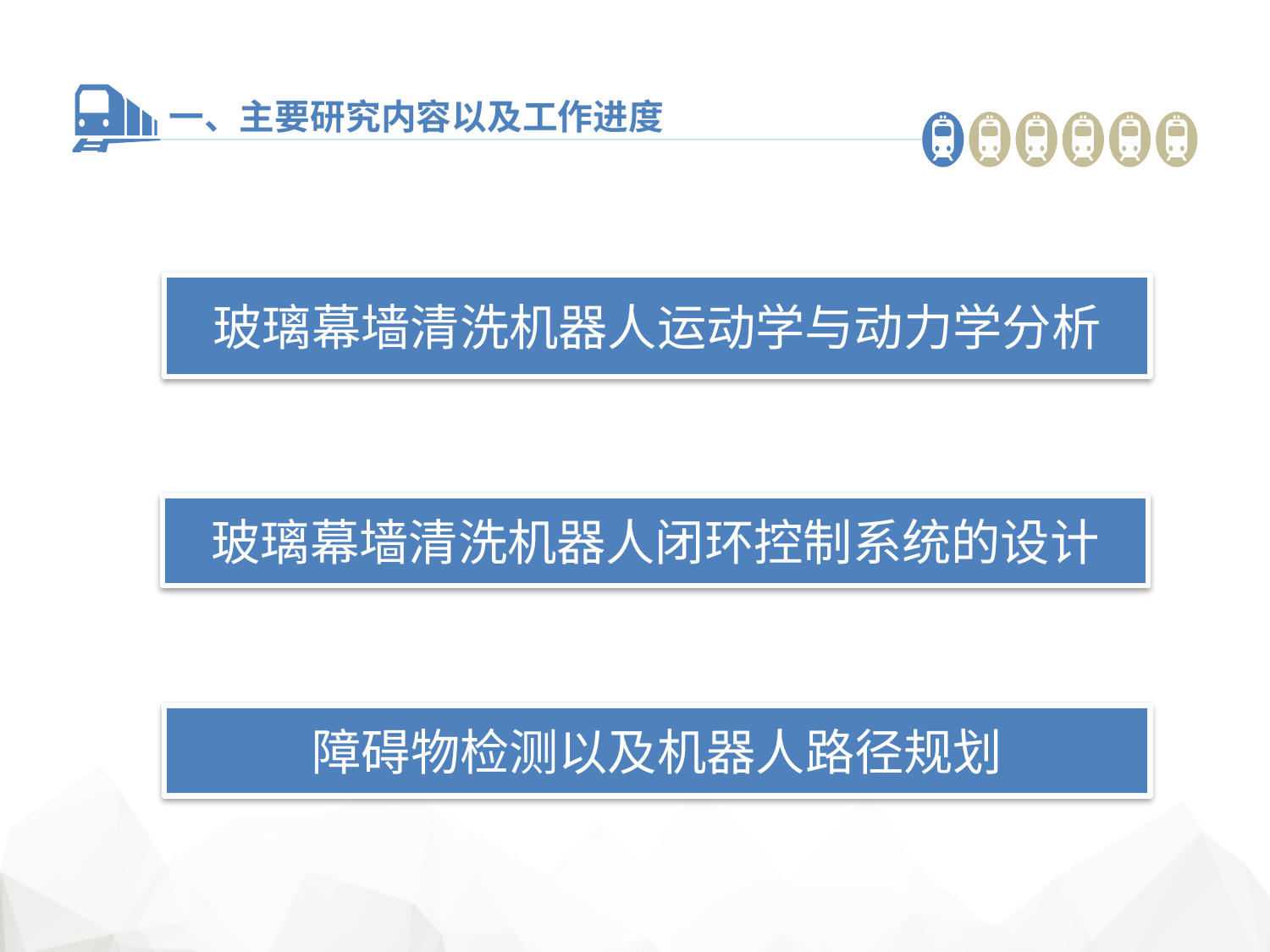

一、主要研究内容以及工作进度
玻璃幕墙清洗机器人运动学与动力学分析
玻璃幕墙清洗机器人闭环控制系统的设计
障碍物检测以及机器人路径规划